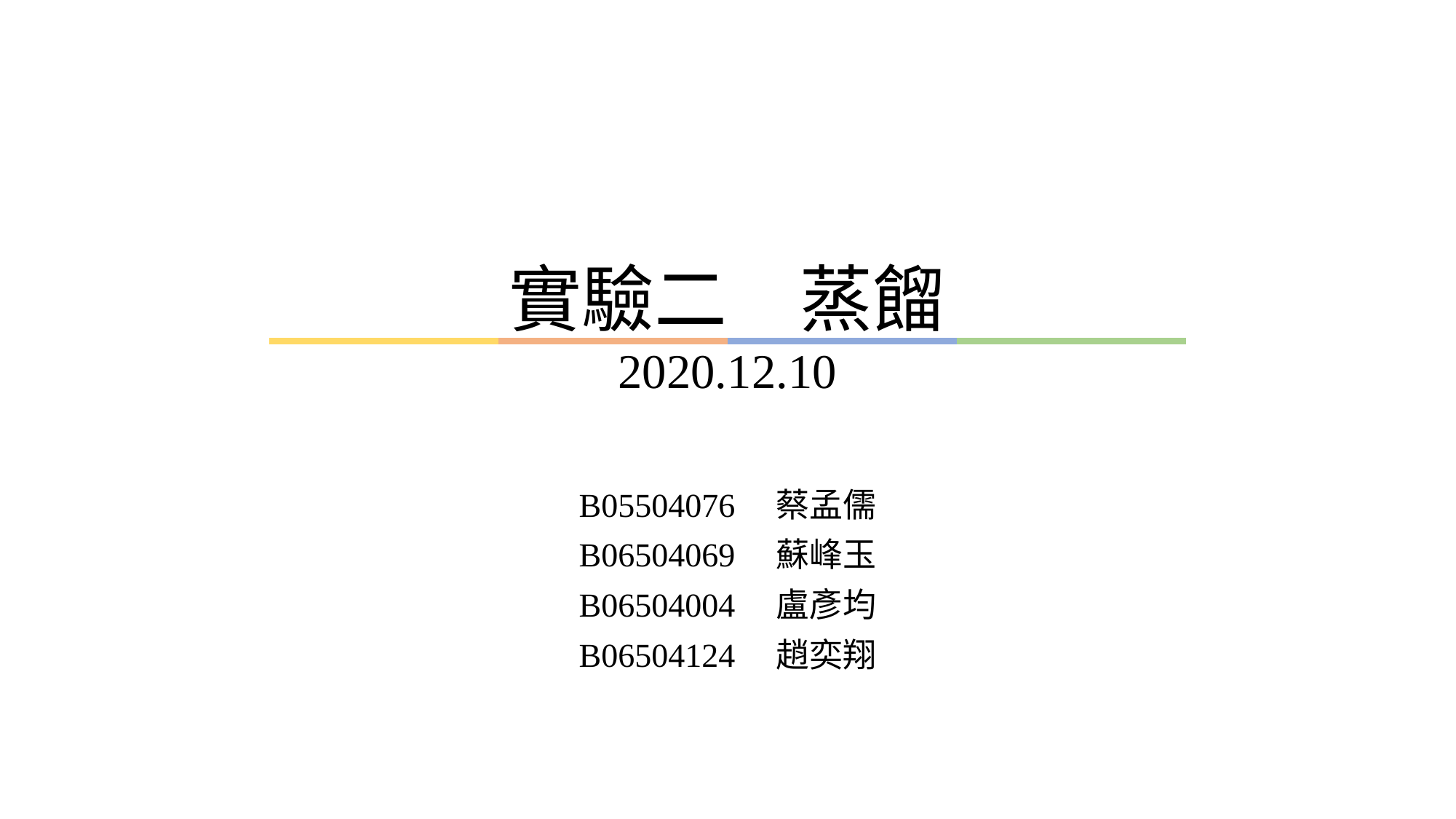

# 實驗二　蒸餾 2020.12.10
B05504076　蔡孟儒
B06504069　蘇峰玉
B06504004　盧彥均
B06504124　趙奕翔